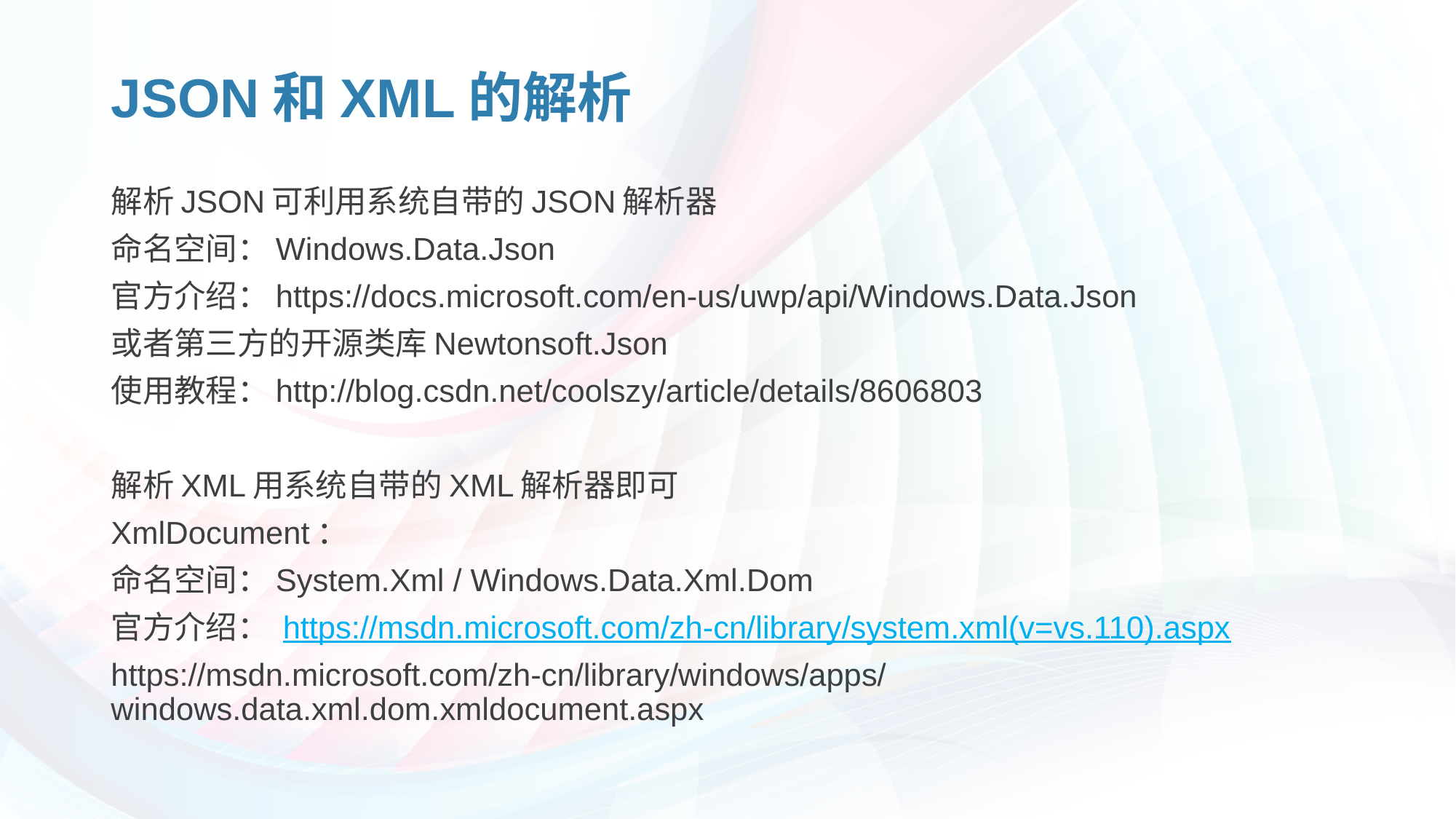

# JSON和XML的解析
解析JSON可利用系统自带的JSON解析器
命名空间：Windows.Data.Json
官方介绍：https://docs.microsoft.com/en-us/uwp/api/Windows.Data.Json
或者第三方的开源类库Newtonsoft.Json
使用教程：http://blog.csdn.net/coolszy/article/details/8606803

解析XML用系统自带的XML解析器即可
XmlDocument：
命名空间：System.Xml / Windows.Data.Xml.Dom
官方介绍： https://msdn.microsoft.com/zh-cn/library/system.xml(v=vs.110).aspx
https://msdn.microsoft.com/zh-cn/library/windows/apps/windows.data.xml.dom.xmldocument.aspx